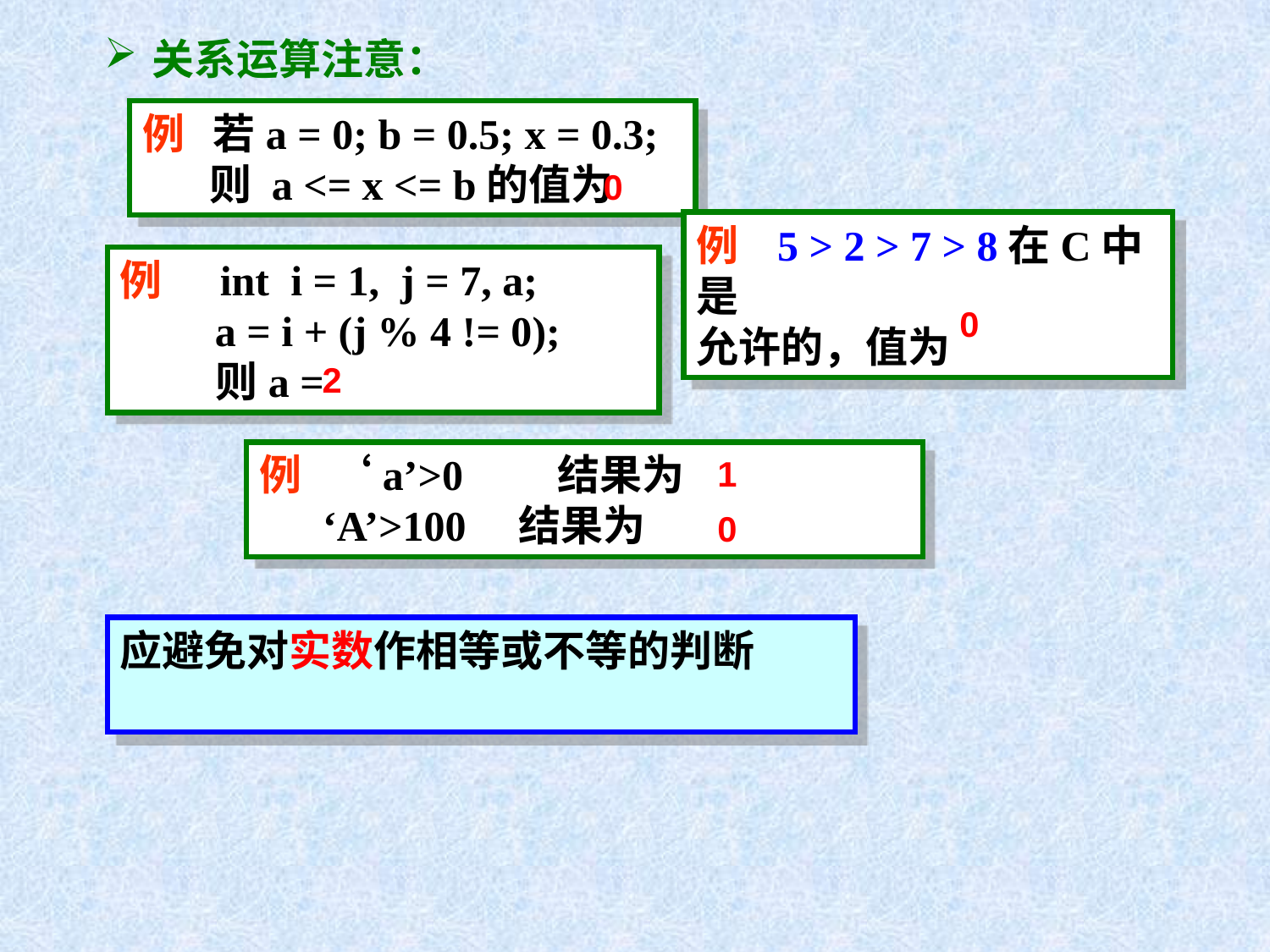

关系运算注意：
例   若a = 0; b = 0.5; x = 0.3;
      则 a <= x <= b的值为
0
例   5 > 2 > 7 > 8在C中是
允许的，值为
例     int  i = 1,  j = 7, a;
         a = i + (j % 4 != 0);
         则a =
0
2
例   ‘a’>0        结果为
      ‘A’>100    结果为
1
0
应避免对实数作相等或不等的判断